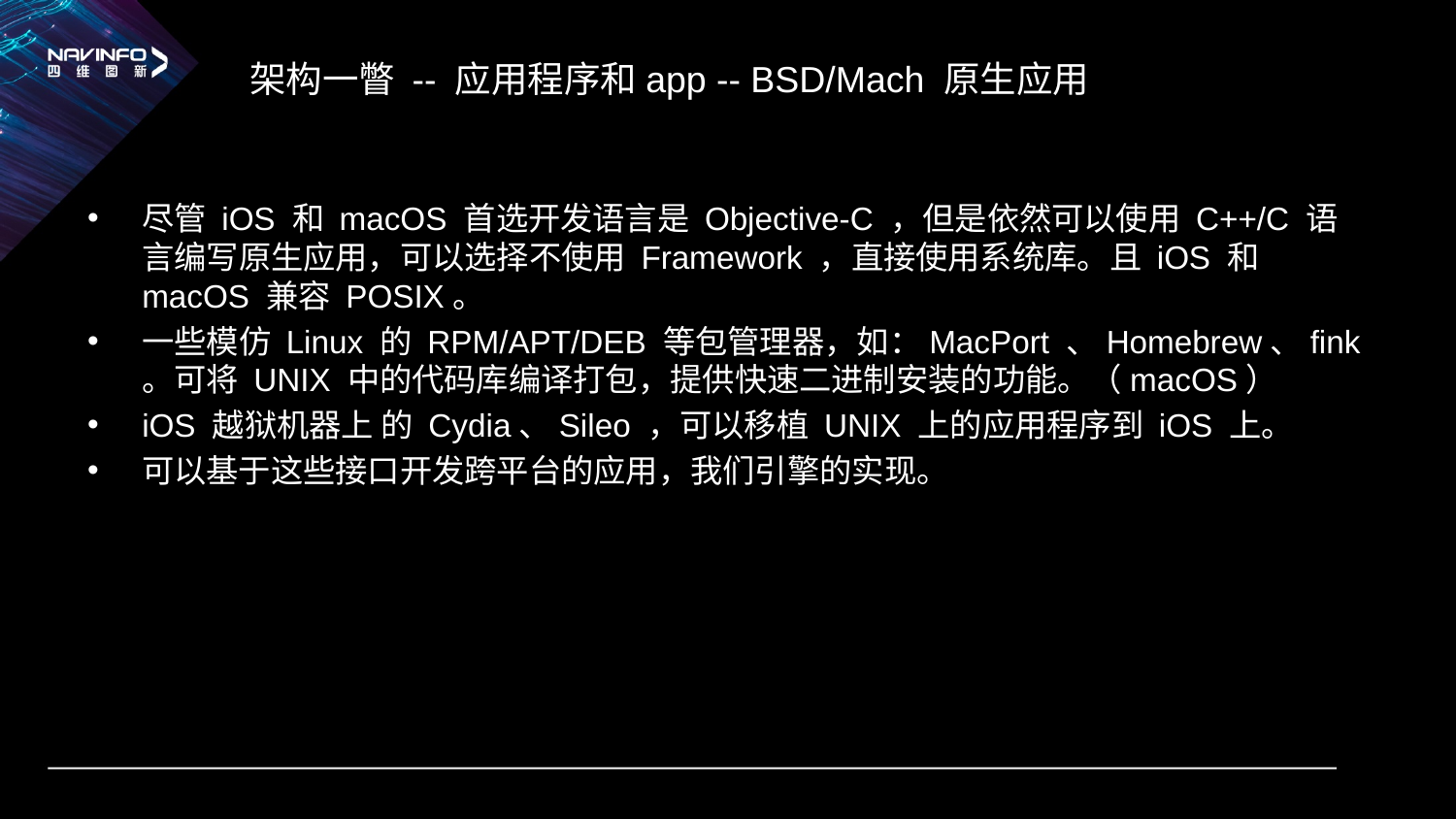

# 架构一瞥 -- 应用程序和app -- BSD/Mach 原生应用
尽管 iOS 和 macOS 首选开发语言是 Objective-C ，但是依然可以使用 C++/C 语言编写原生应用，可以选择不使用 Framework ，直接使用系统库。且 iOS 和 macOS 兼容 POSIX。
一些模仿 Linux 的 RPM/APT/DEB 等包管理器，如：MacPort 、Homebrew、fink 。可将 UNIX 中的代码库编译打包，提供快速二进制安装的功能。（macOS）
iOS 越狱机器上 的 Cydia、Sileo ，可以移植 UNIX 上的应用程序到 iOS 上。
可以基于这些接口开发跨平台的应用，我们引擎的实现。